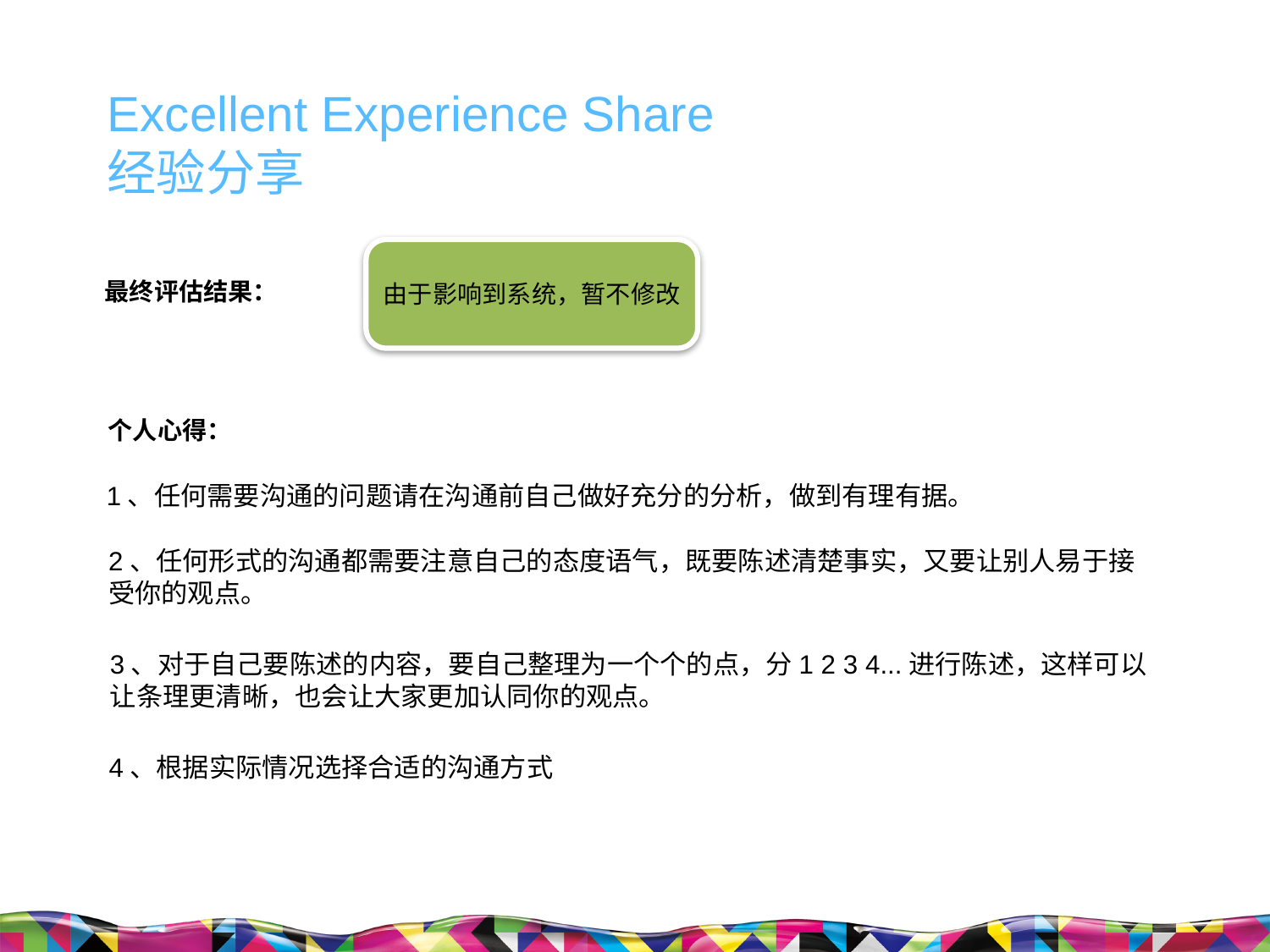

Excellent Experience Share
经验分享

由于影响到系统，暂不修改
最终评估结果：
个人心得：
1、任何需要沟通的问题请在沟通前自己做好充分的分析，做到有理有据。
2、任何形式的沟通都需要注意自己的态度语气，既要陈述清楚事实，又要让别人易于接受你的观点。
3、对于自己要陈述的内容，要自己整理为一个个的点，分1 2 3 4...进行陈述，这样可以让条理更清晰，也会让大家更加认同你的观点。
4、根据实际情况选择合适的沟通方式